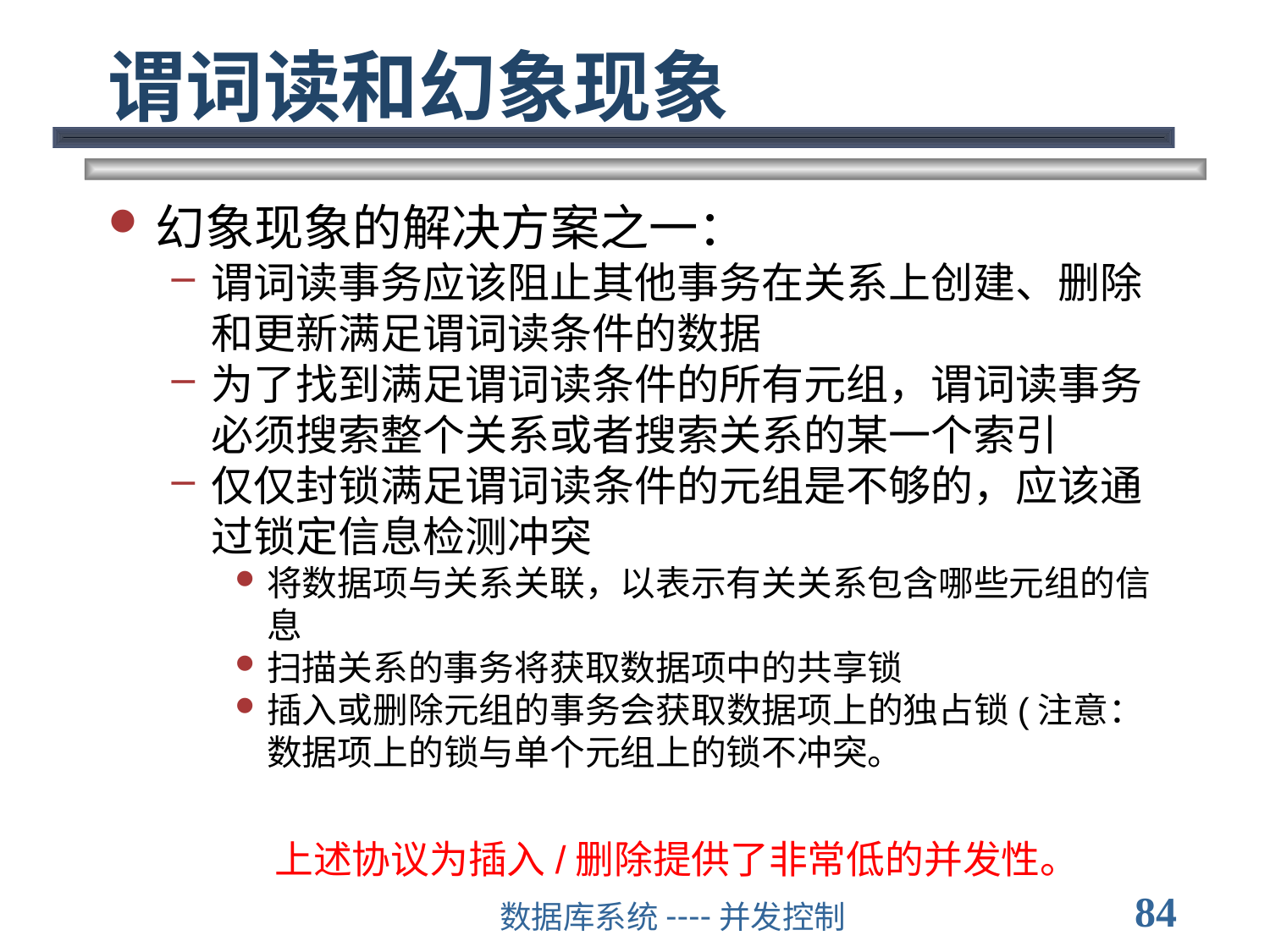

# 谓词读和幻象现象
幻象现象的解决方案之一：
谓词读事务应该阻止其他事务在关系上创建、删除和更新满足谓词读条件的数据
为了找到满足谓词读条件的所有元组，谓词读事务必须搜索整个关系或者搜索关系的某一个索引
仅仅封锁满足谓词读条件的元组是不够的，应该通过锁定信息检测冲突
将数据项与关系关联，以表示有关关系包含哪些元组的信息
扫描关系的事务将获取数据项中的共享锁
插入或删除元组的事务会获取数据项上的独占锁(注意：数据项上的锁与单个元组上的锁不冲突。

上述协议为插入/删除提供了非常低的并发性。
84
数据库系统----并发控制